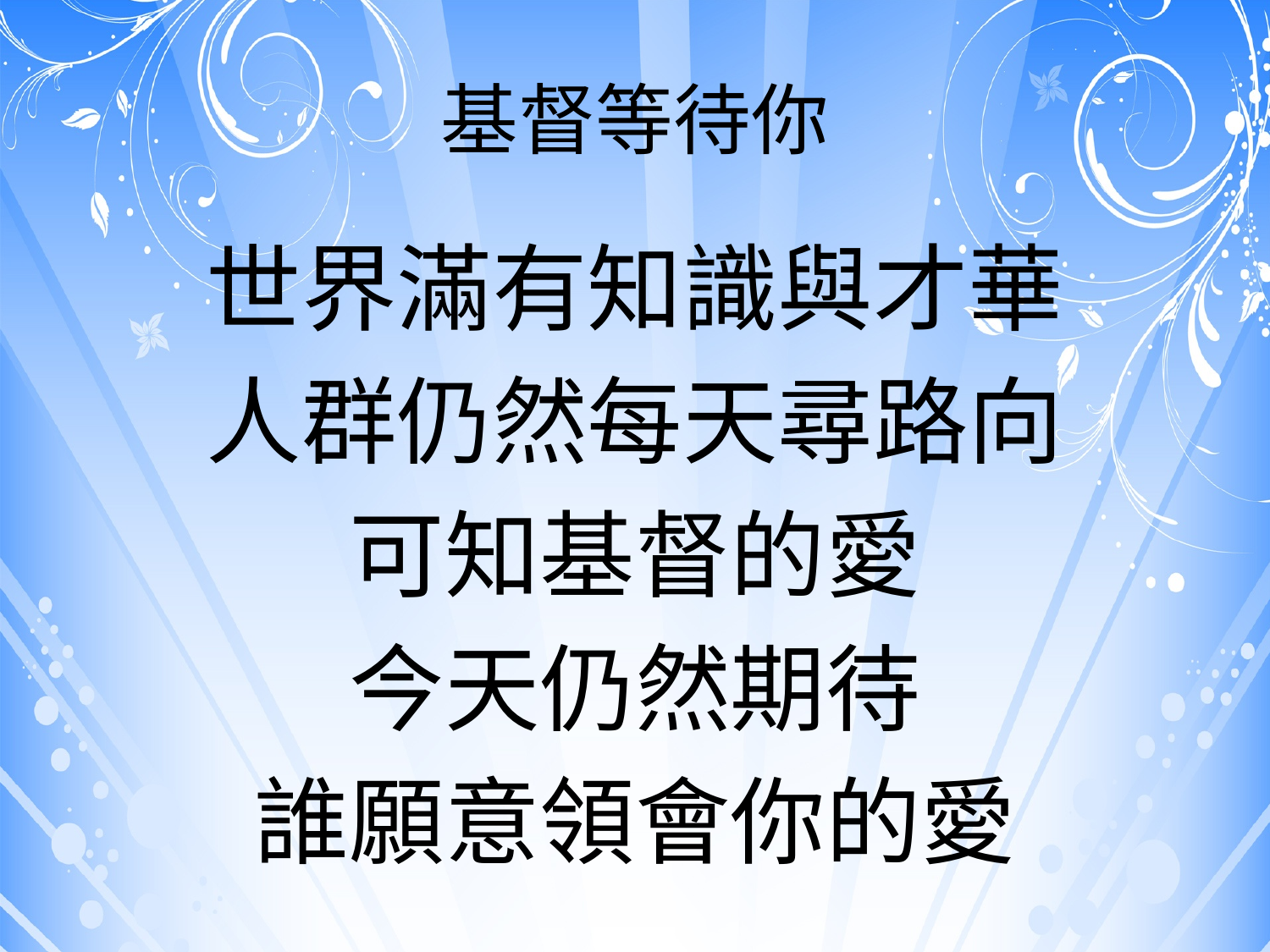

# 基督等待你
世界滿有知識與才華
人群仍然每天尋路向
可知基督的愛
今天仍然期待
誰願意領會你的愛